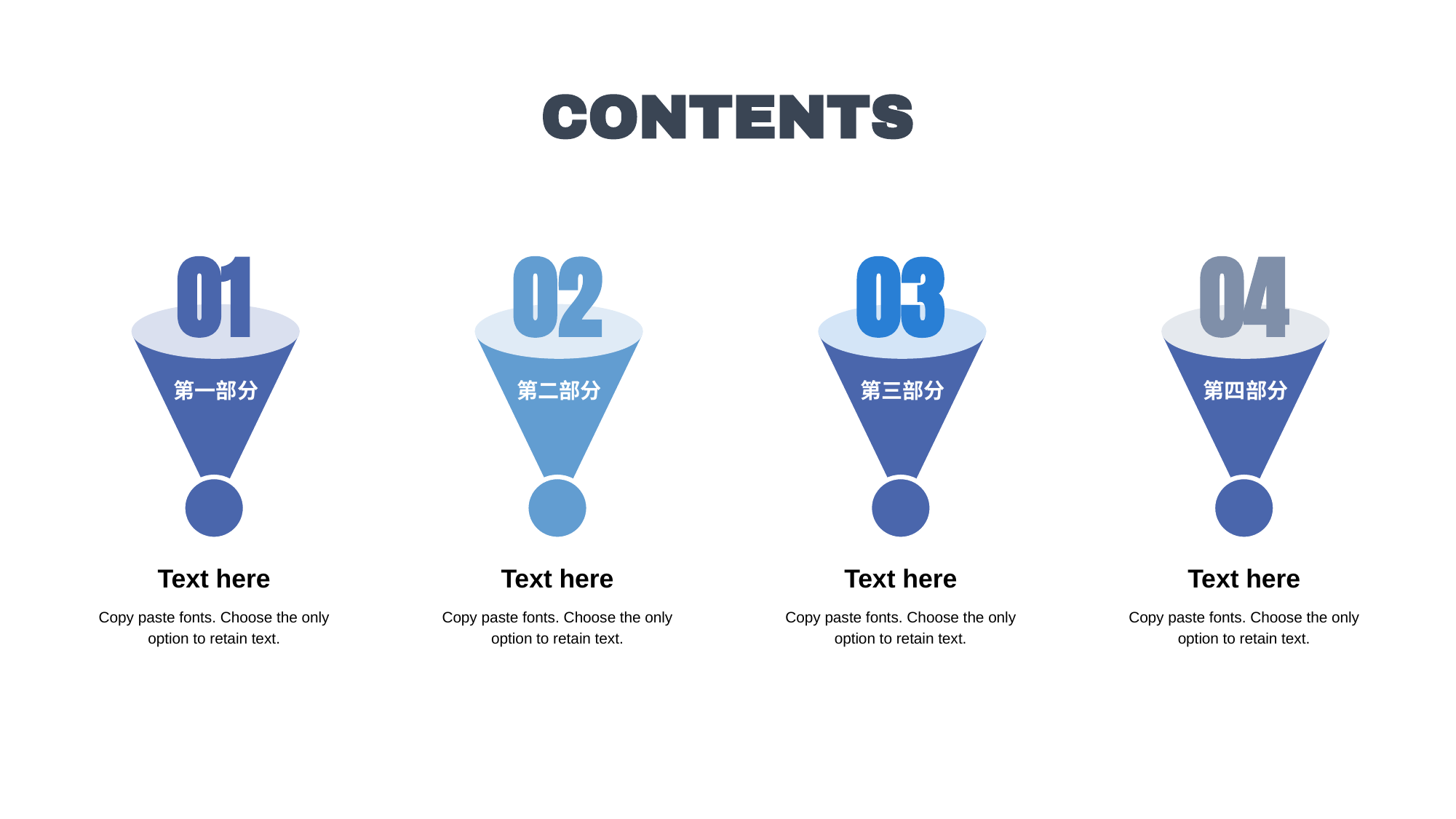

CONTENTS
01
02
03
04

第一部分
第二部分
第三部分
第四部分

Text here
Copy paste fonts. Choose the only option to retain text.
Text here
Copy paste fonts. Choose the only option to retain text.
Text here
Copy paste fonts. Choose the only option to retain text.
Text here
Copy paste fonts. Choose the only option to retain text.